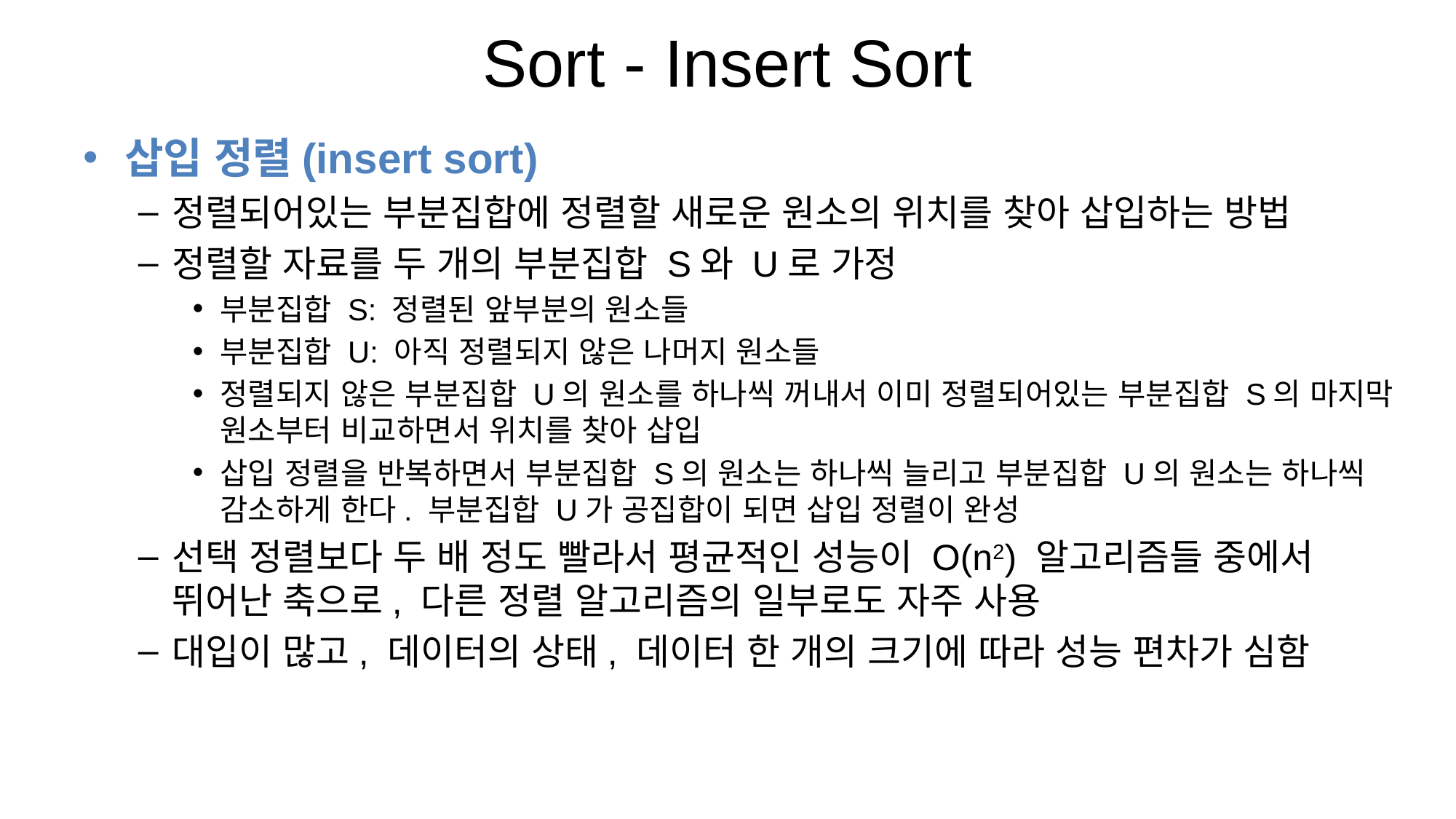

# Sort - Insert Sort
삽입 정렬(insert sort)
정렬되어있는 부분집합에 정렬할 새로운 원소의 위치를 찾아 삽입하는 방법
정렬할 자료를 두 개의 부분집합 S와 U로 가정
부분집합 S: 정렬된 앞부분의 원소들
부분집합 U: 아직 정렬되지 않은 나머지 원소들
정렬되지 않은 부분집합 U의 원소를 하나씩 꺼내서 이미 정렬되어있는 부분집합 S의 마지막 원소부터 비교하면서 위치를 찾아 삽입
삽입 정렬을 반복하면서 부분집합 S의 원소는 하나씩 늘리고 부분집합 U의 원소는 하나씩 감소하게 한다. 부분집합 U가 공집합이 되면 삽입 정렬이 완성
선택 정렬보다 두 배 정도 빨라서 평균적인 성능이 O(n2) 알고리즘들 중에서 뛰어난 축으로, 다른 정렬 알고리즘의 일부로도 자주 사용
대입이 많고, 데이터의 상태, 데이터 한 개의 크기에 따라 성능 편차가 심함